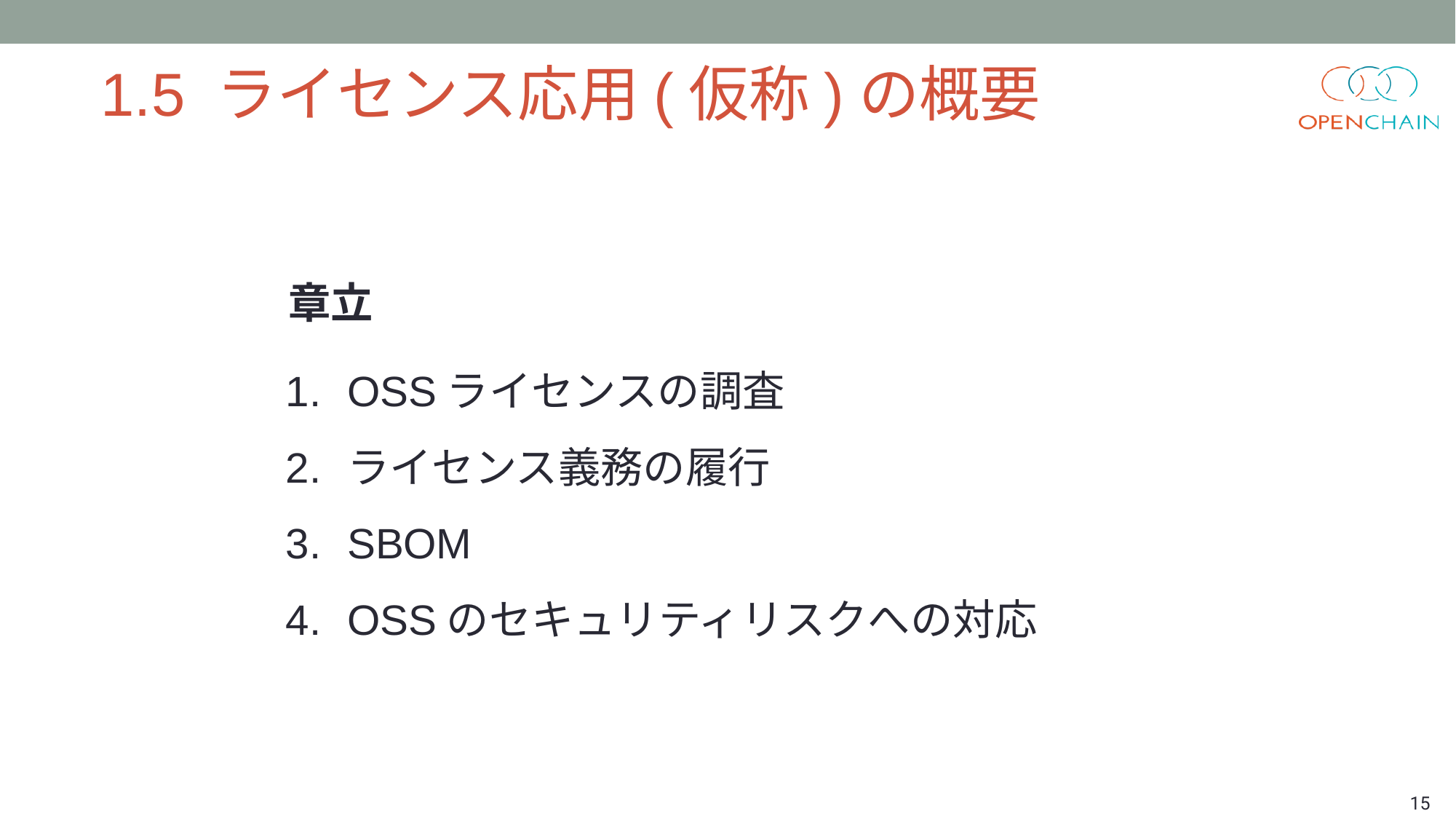

1.5 ライセンス応用(仮称)の概要
 章立
OSSライセンスの調査
ライセンス義務の履行
SBOM
OSSのセキュリティリスクへの対応
15